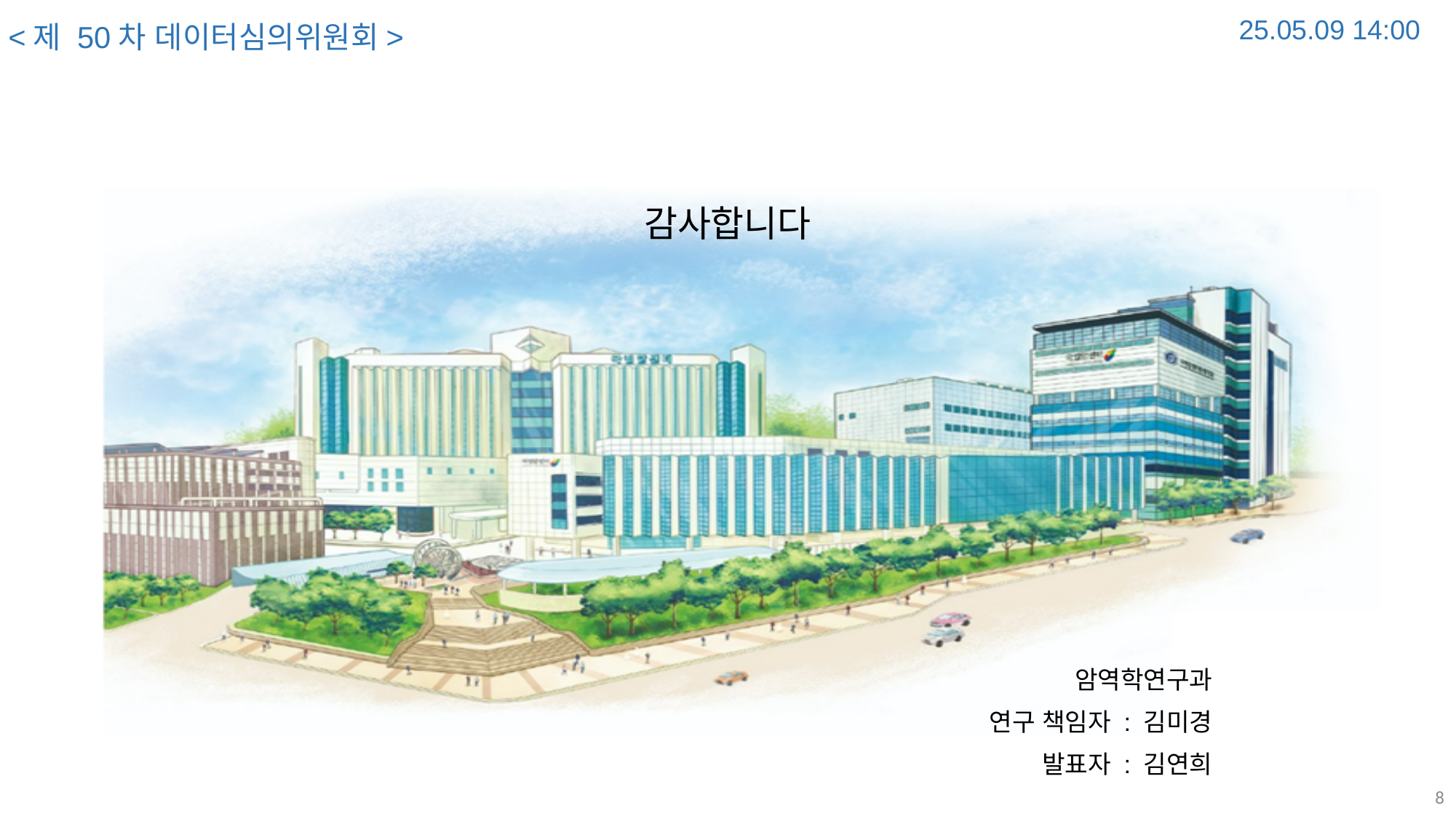

<제 50차 데이터심의위원회>
25.05.09 14:00
감사합니다

암역학연구과
연구 책임자 : 김미경
발표자 : 김연희
8